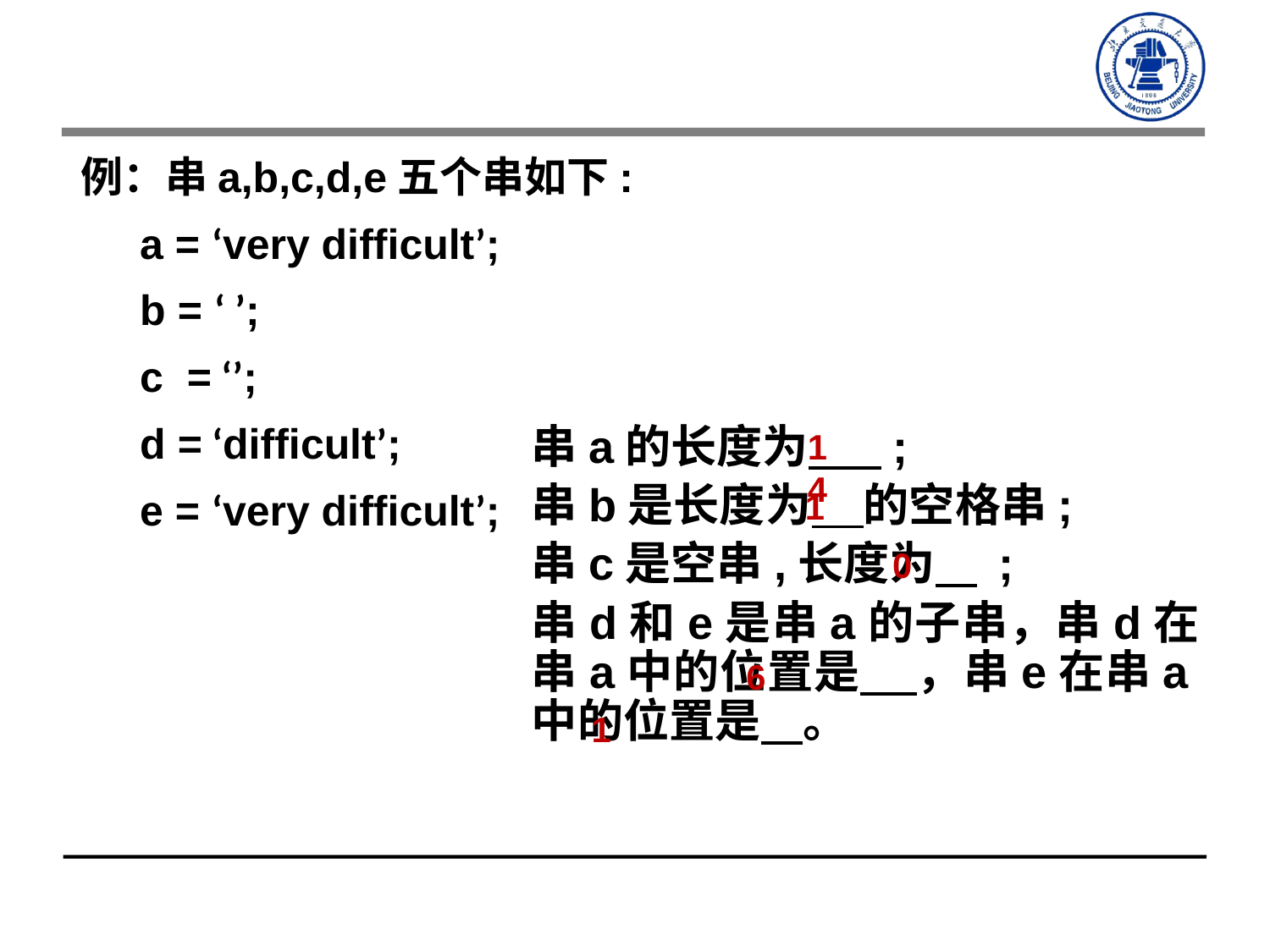

例：串a,b,c,d,e五个串如下:
     a = ‘very difficult’;
     b = ‘ ’;
     c  = ‘’;
     d = ‘difficult’;
     e = ‘very difficult’;
串a的长度为       ;
串b是长度为     的空格串;
串c是空串,长度为     ;
串d和e是串a的子串，串d在串a中的位置是     ，串e在串a中的位置是    。
14
1
0
6
1